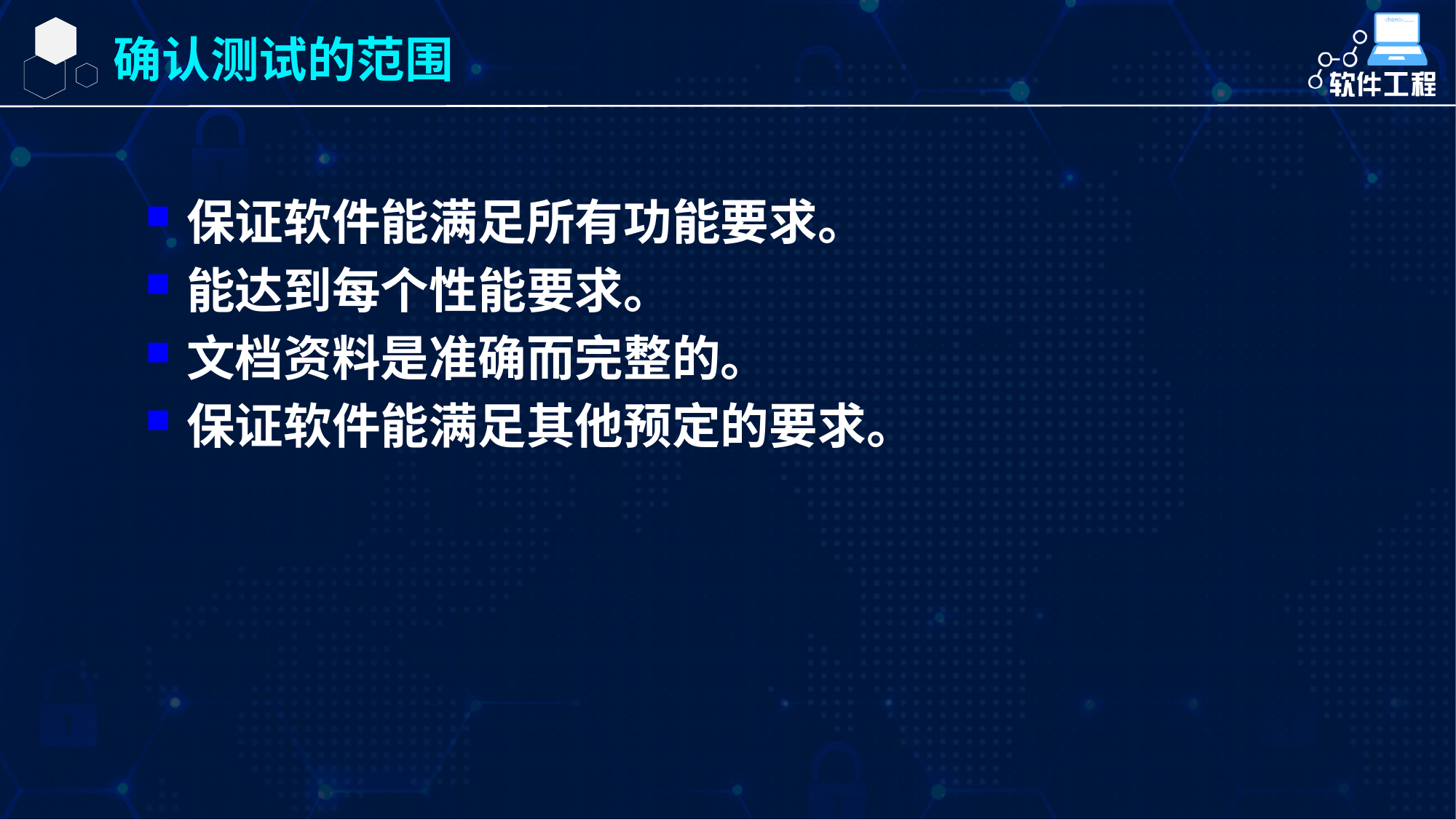

确认测试的范围
保证软件能满足所有功能要求。
能达到每个性能要求。
文档资料是准确而完整的。
保证软件能满足其他预定的要求。